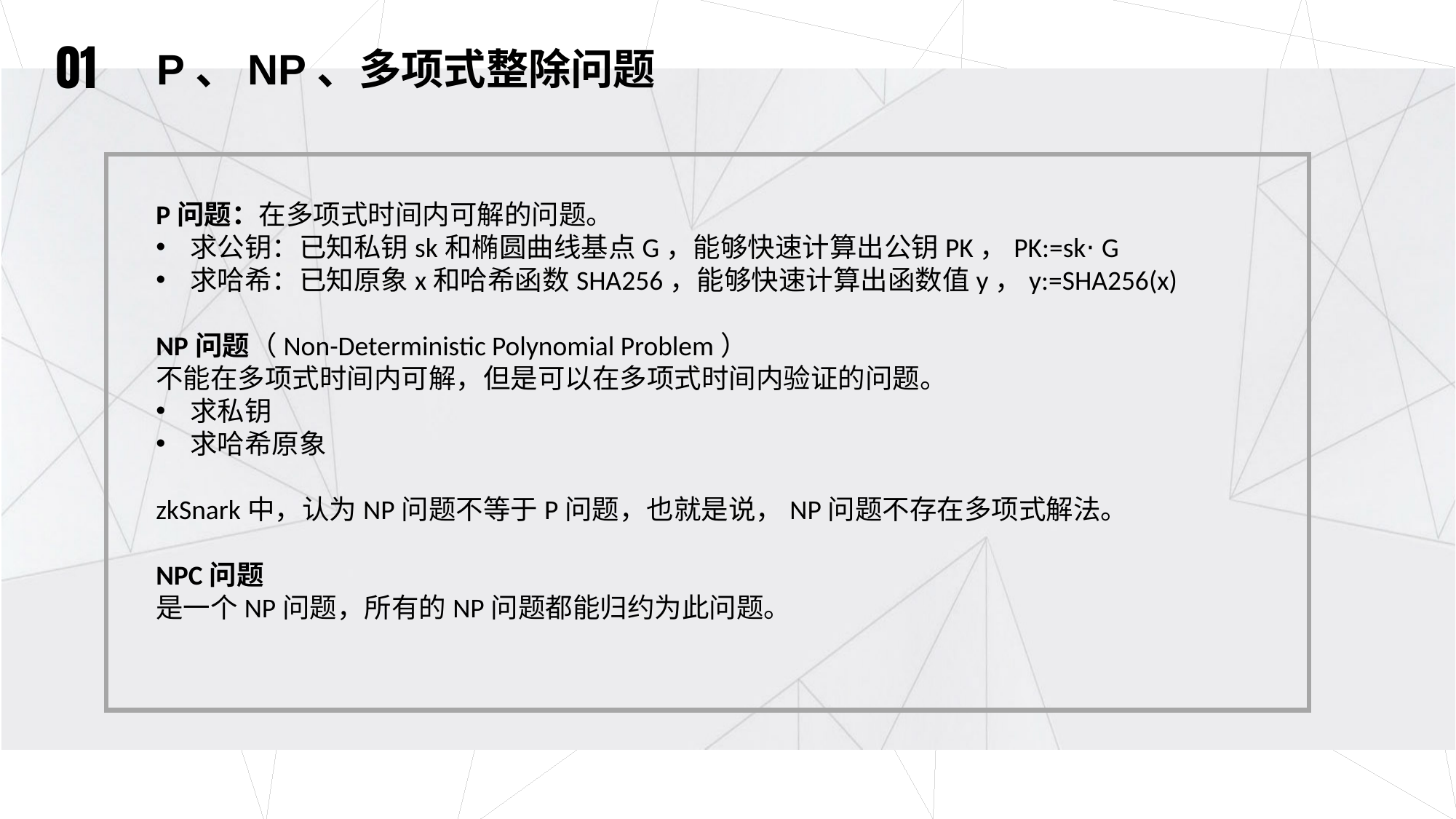

01
P、NP、多项式整除问题

P问题：在多项式时间内可解的问题。
求公钥：已知私钥sk和椭圆曲线基点G，能够快速计算出公钥PK，PK:=sk⋅G
求哈希：已知原象x和哈希函数SHA256，能够快速计算出函数值y，y:=SHA256(x)

NP问题（Non-Deterministic Polynomial Problem）
不能在多项式时间内可解，但是可以在多项式时间内验证的问题。
求私钥
求哈希原象

zkSnark中，认为NP问题不等于P问题，也就是说，NP问题不存在多项式解法。

NPC问题
是一个NP问题，所有的NP问题都能归约为此问题。